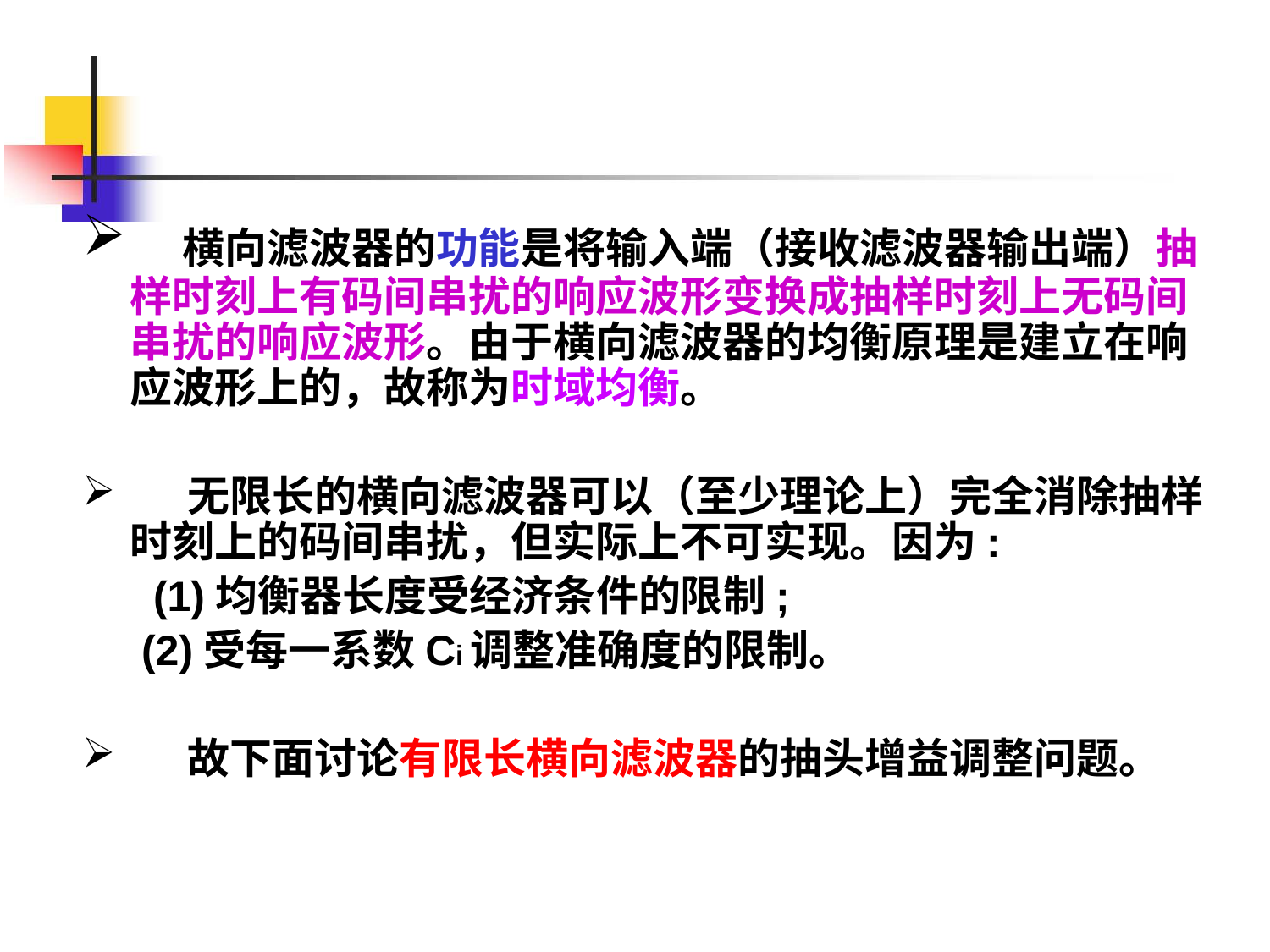

横向滤波器的功能是将输入端（接收滤波器输出端）抽样时刻上有码间串扰的响应波形变换成抽样时刻上无码间串扰的响应波形。由于横向滤波器的均衡原理是建立在响应波形上的，故称为时域均衡。

     无限长的横向滤波器可以（至少理论上）完全消除抽样时刻上的码间串扰，但实际上不可实现。因为:
      (1)均衡器长度受经济条件的限制;
     (2)受每一系数Ci调整准确度的限制。

     故下面讨论有限长横向滤波器的抽头增益调整问题。